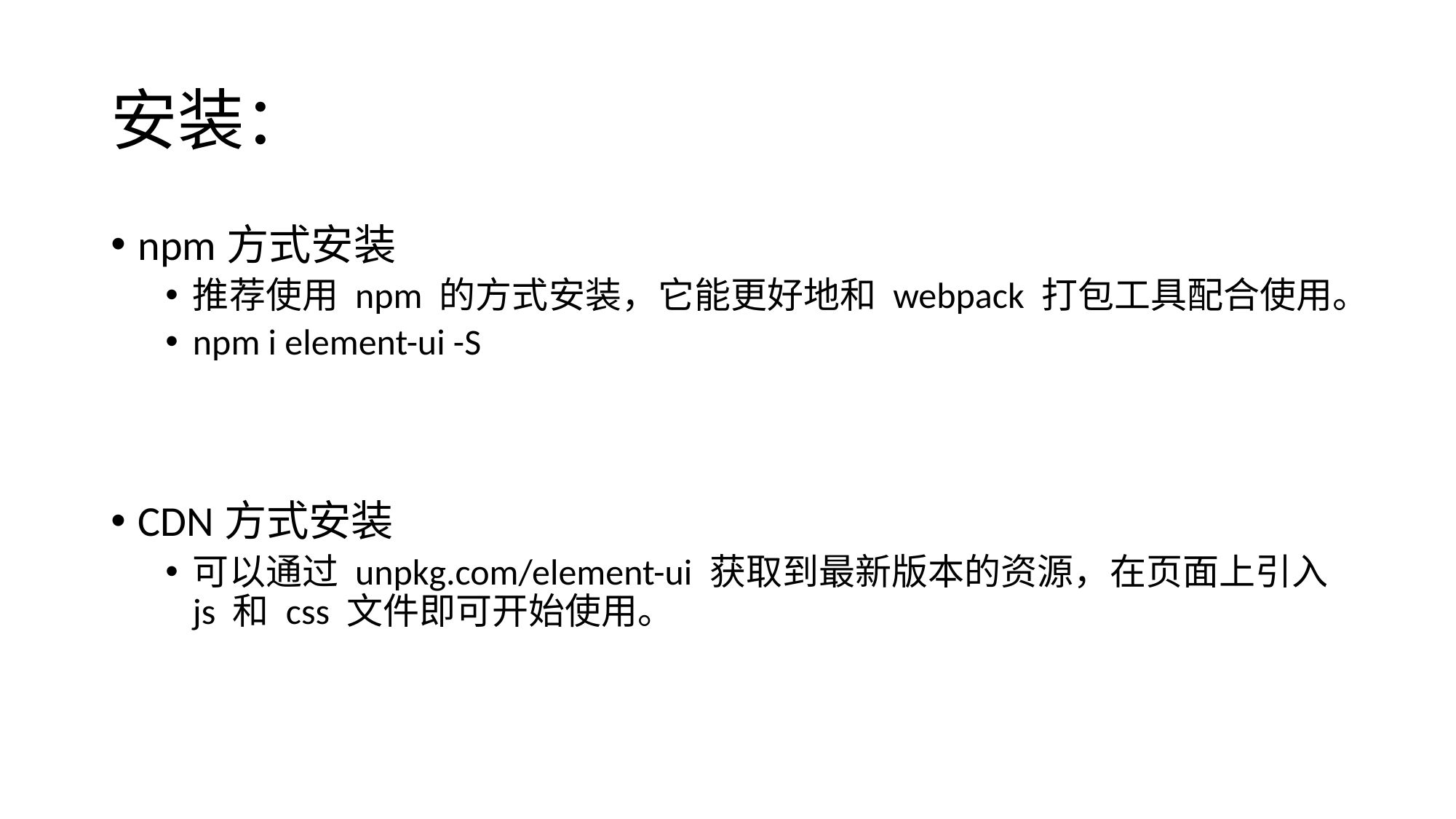

# 安装：
npm方式安装
推荐使用 npm 的方式安装，它能更好地和 webpack 打包工具配合使用。
npm i element-ui -S

CDN方式安装
可以通过 unpkg.com/element-ui 获取到最新版本的资源，在页面上引入 js 和 css 文件即可开始使用。